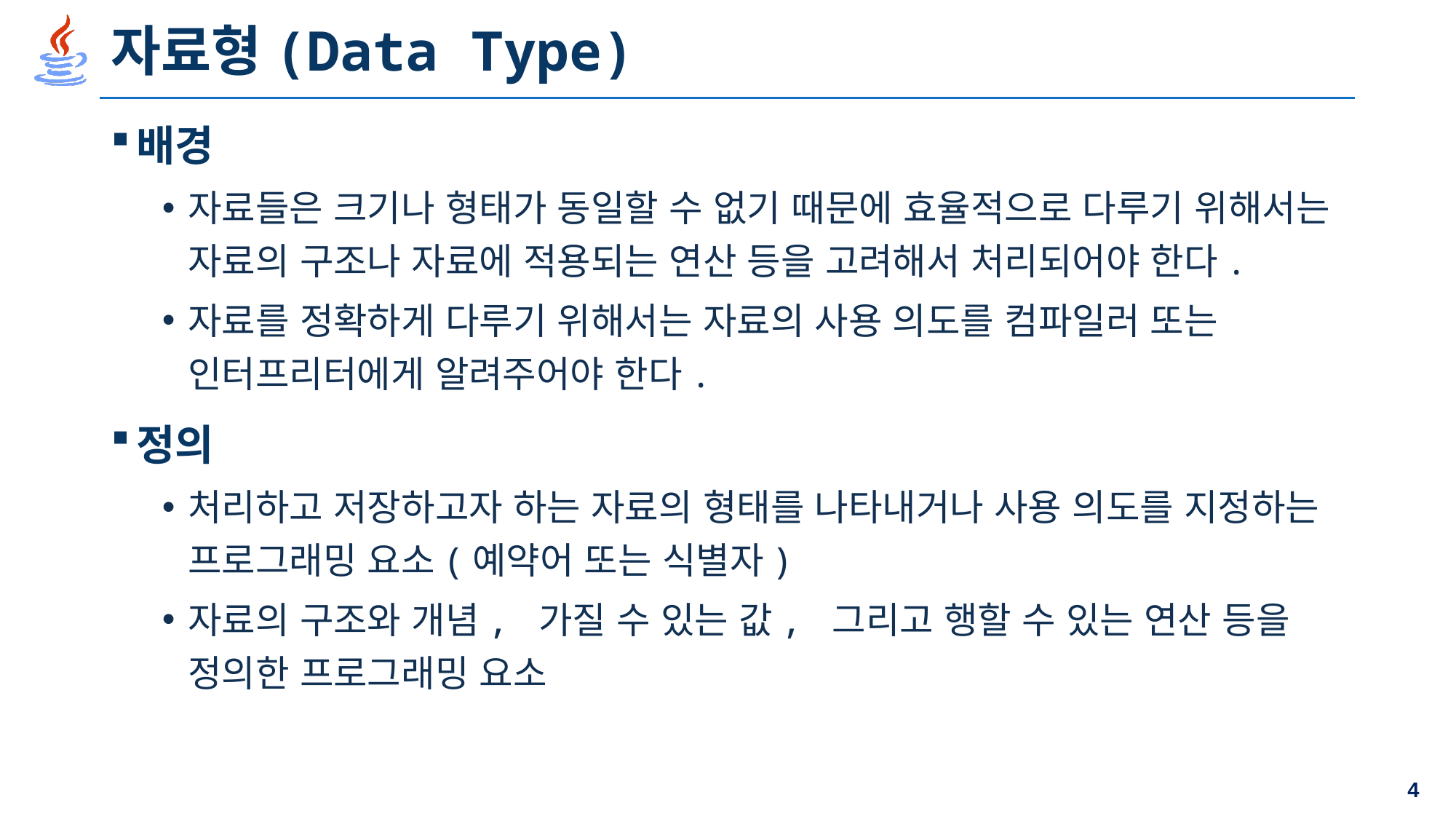

# 자료형(Data Type)
배경
자료들은 크기나 형태가 동일할 수 없기 때문에 효율적으로 다루기 위해서는 자료의 구조나 자료에 적용되는 연산 등을 고려해서 처리되어야 한다.
자료를 정확하게 다루기 위해서는 자료의 사용 의도를 컴파일러 또는 인터프리터에게 알려주어야 한다.
정의
처리하고 저장하고자 하는 자료의 형태를 나타내거나 사용 의도를 지정하는 프로그래밍 요소(예약어 또는 식별자)
자료의 구조와 개념, 가질 수 있는 값, 그리고 행할 수 있는 연산 등을 정의한 프로그래밍 요소

4